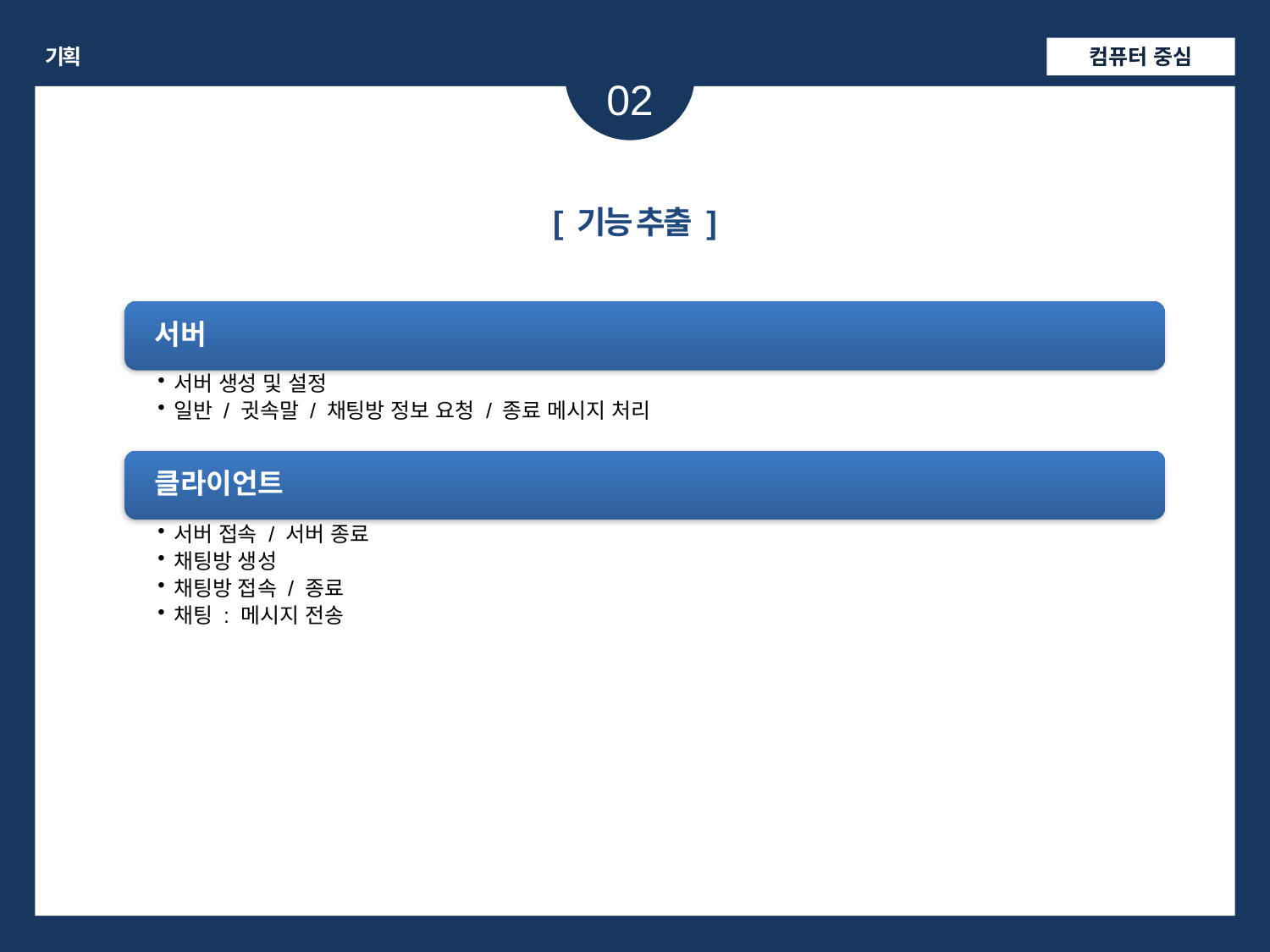

기획
시스템 프로그래밍
컴퓨터 중심
02

[ 기능 추출 ]
 서버
서버 생성 및 설정
일반 / 귓속말 / 채팅방 정보 요청 / 종료 메시지 처리
 클라이언트
서버 접속 / 서버 종료
채팅방 생성
채팅방 접속 / 종료
채팅 : 메시지 전송